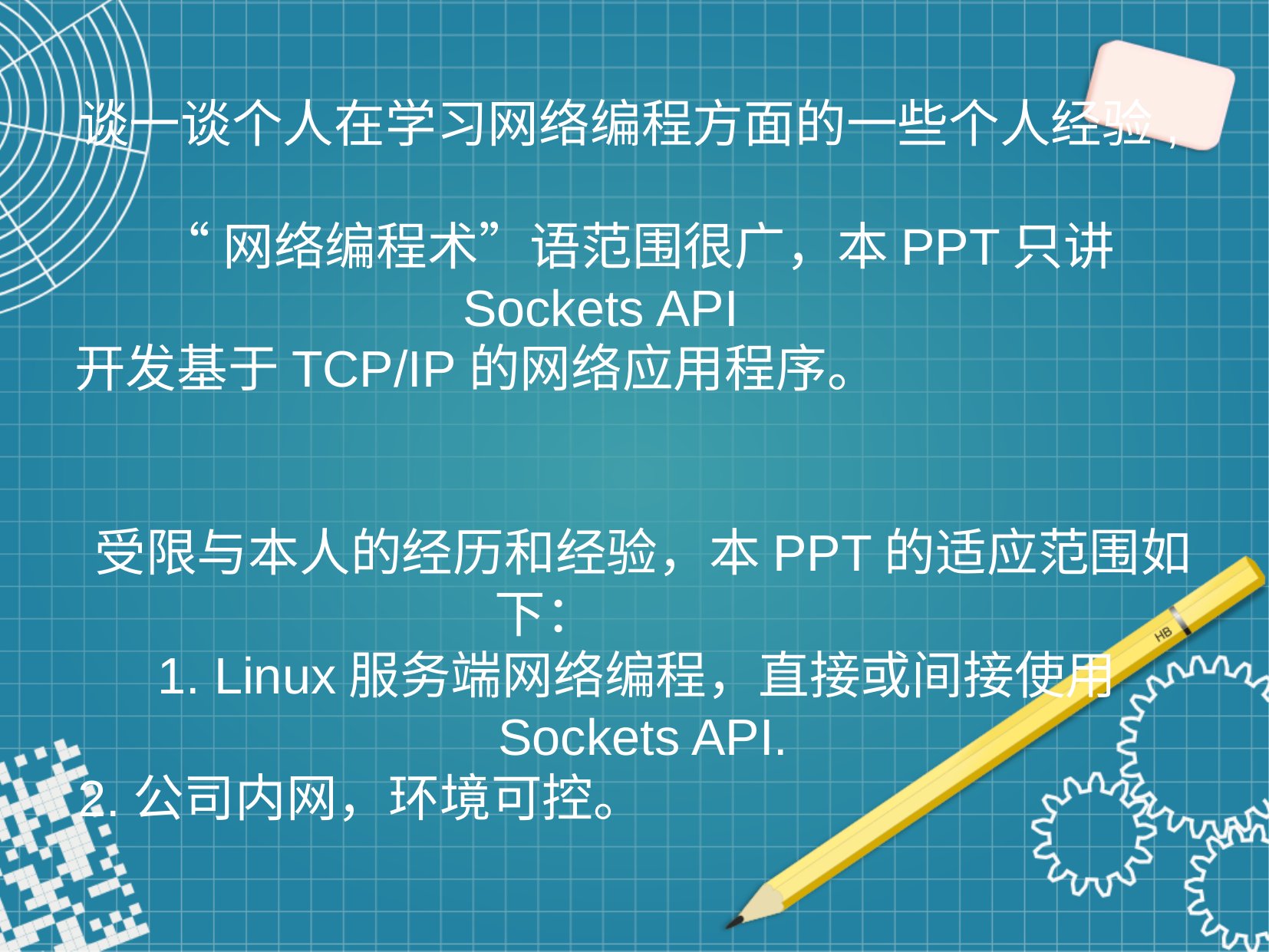

谈一谈个人在学习网络编程方面的一些个人经验,
“网络编程术”语范围很广，本PPT只讲Sockets API
开发基于TCP/IP的网络应用程序。

受限与本人的经历和经验，本PPT的适应范围如下：
1. Linux服务端网络编程，直接或间接使用Sockets API.
2.公司内网，环境可控。